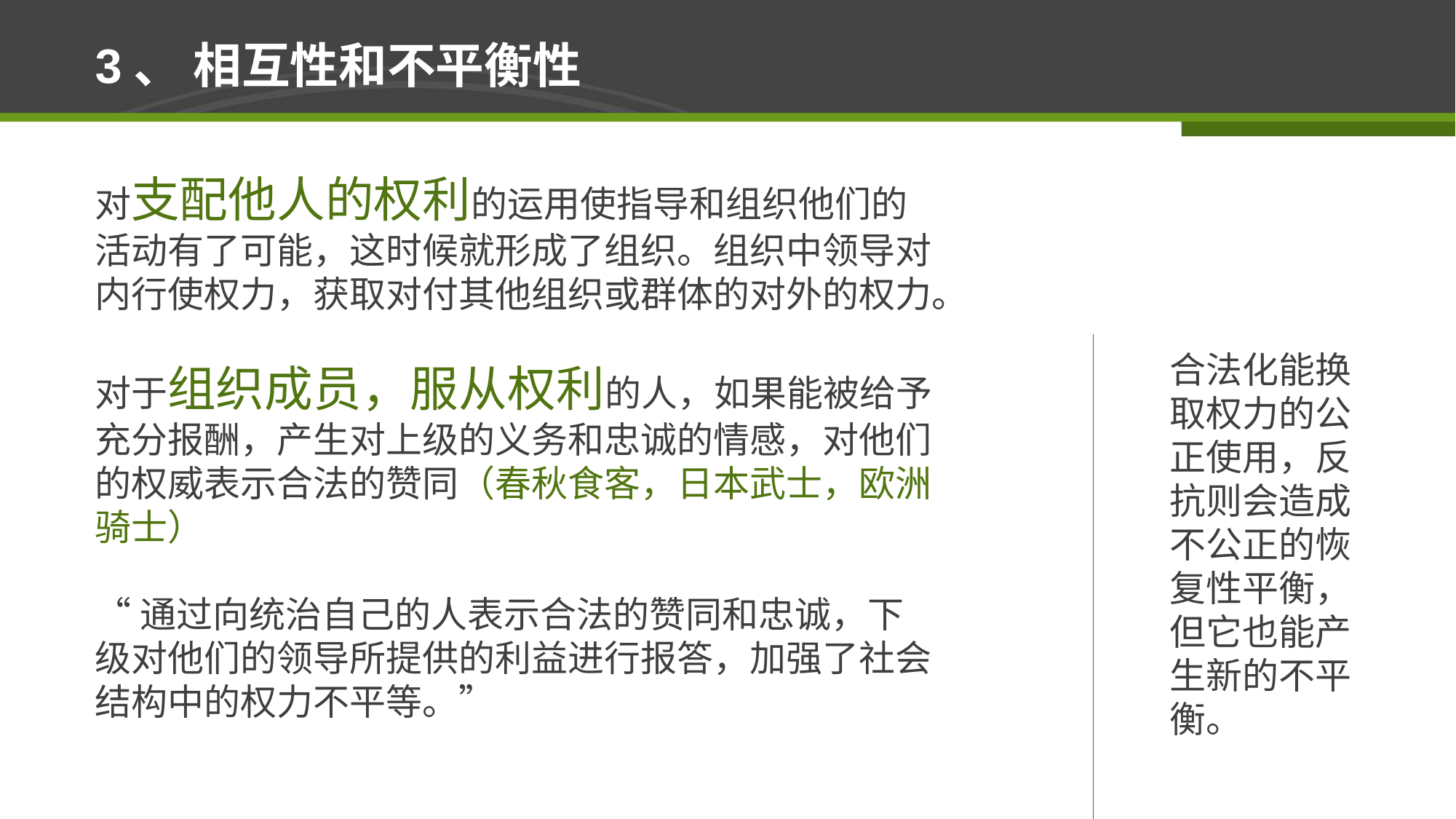

3、 相互性和不平衡性
对支配他人的权利的运用使指导和组织他们的活动有了可能，这时候就形成了组织。组织中领导对内行使权力，获取对付其他组织或群体的对外的权力。

对于组织成员，服从权利的人，如果能被给予充分报酬，产生对上级的义务和忠诚的情感，对他们的权威表示合法的赞同（春秋食客，日本武士，欧洲骑士）

“通过向统治自己的人表示合法的赞同和忠诚，下级对他们的领导所提供的利益进行报答，加强了社会结构中的权力不平等。”
合法化能换取权力的公正使用，反抗则会造成不公正的恢复性平衡，但它也能产生新的不平衡。